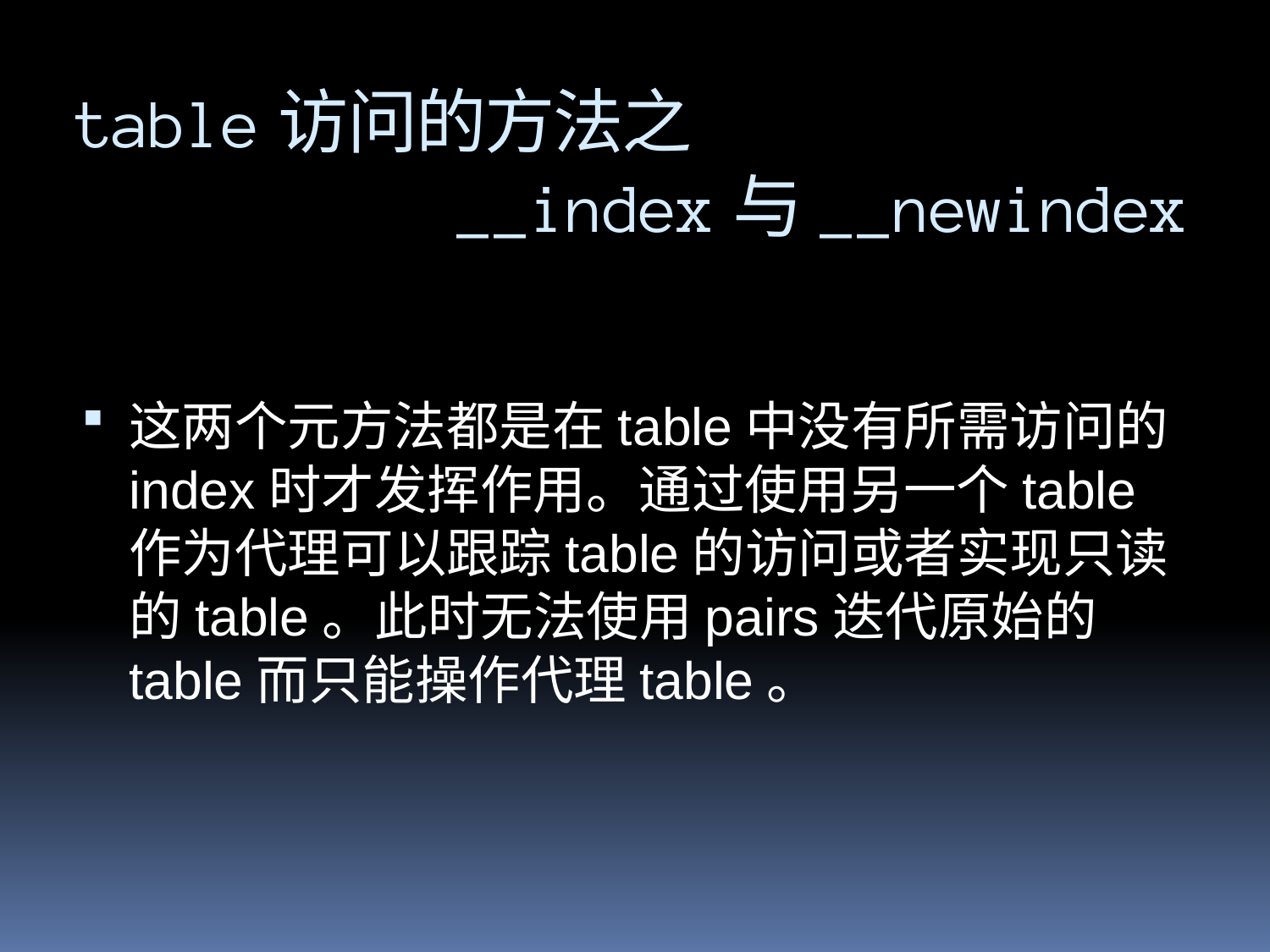

table访问的方法之
			__index与__newindex
这两个元方法都是在table中没有所需访问的index时才发挥作用。通过使用另一个table作为代理可以跟踪table的访问或者实现只读的table。此时无法使用pairs迭代原始的table而只能操作代理table。